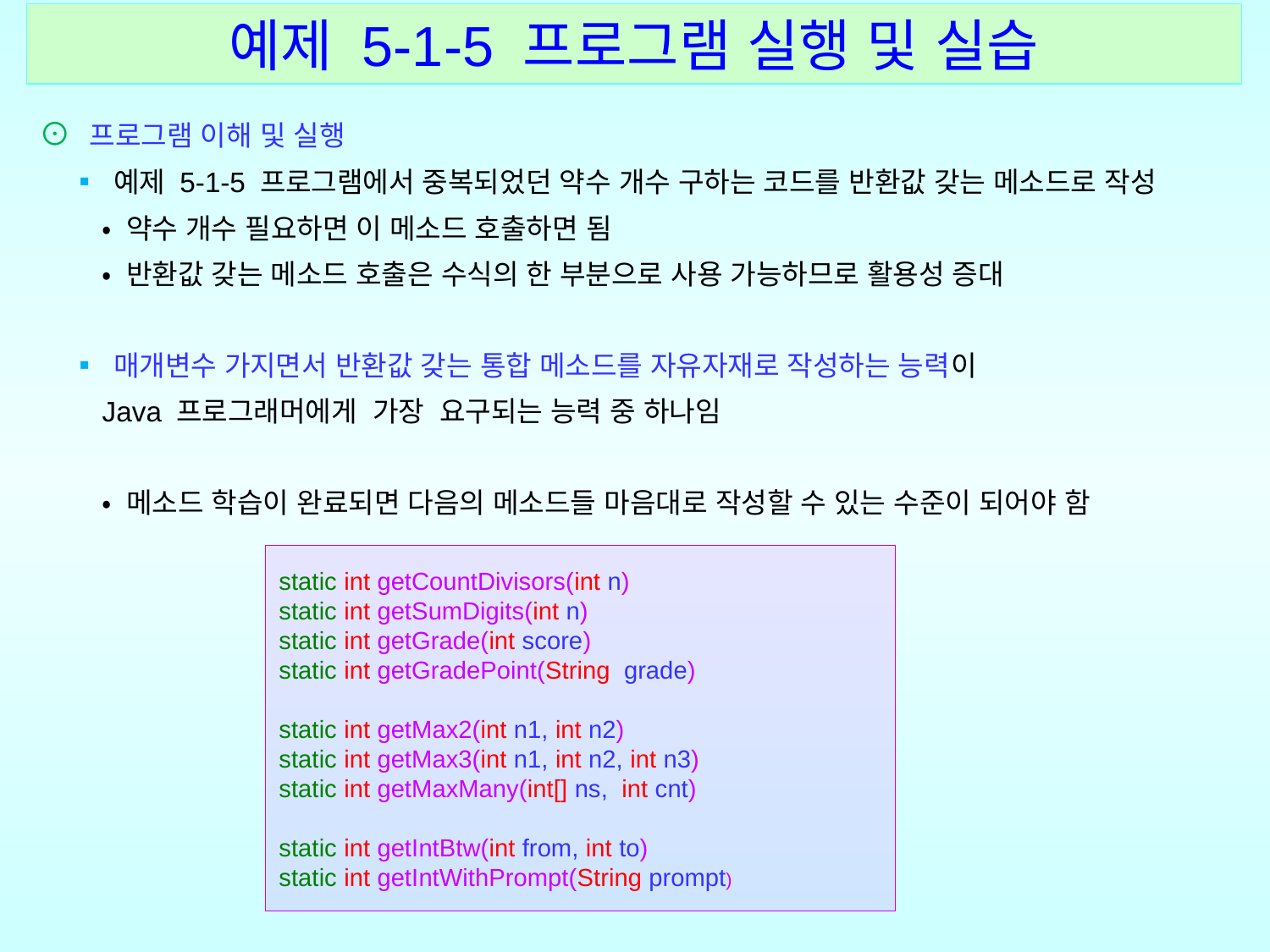

예제 5-1-5 프로그램 실행 및 실습
⊙ 프로그램 이해 및 실행
    ▪ 예제 5-1-5 프로그램에서 중복되었던 약수 개수 구하는 코드를 반환값 갖는 메소드로 작성
        • 약수 개수 필요하면 이 메소드 호출하면 됨
        • 반환값 갖는 메소드 호출은 수식의 한 부분으로 사용 가능하므로 활용성 증대

    ▪ 매개변수 가지면서 반환값 갖는 통합 메소드를 자유자재로 작성하는 능력이
        Java 프로그래머에게  가장  요구되는 능력 중 하나임

        • 메소드 학습이 완료되면 다음의 메소드들 마음대로 작성할 수 있는 수준이 되어야 함
  static int getCountDivisors(int n)
  static int getSumDigits(int n)
  static int getGrade(int score)
  static int getGradePoint(String  grade)

  static int getMax2(int n1, int n2)
  static int getMax3(int n1, int n2, int n3)
  static int getMaxMany(int[] ns,  int cnt)

  static int getIntBtw(int from, int to)
  static int getIntWithPrompt(String prompt)